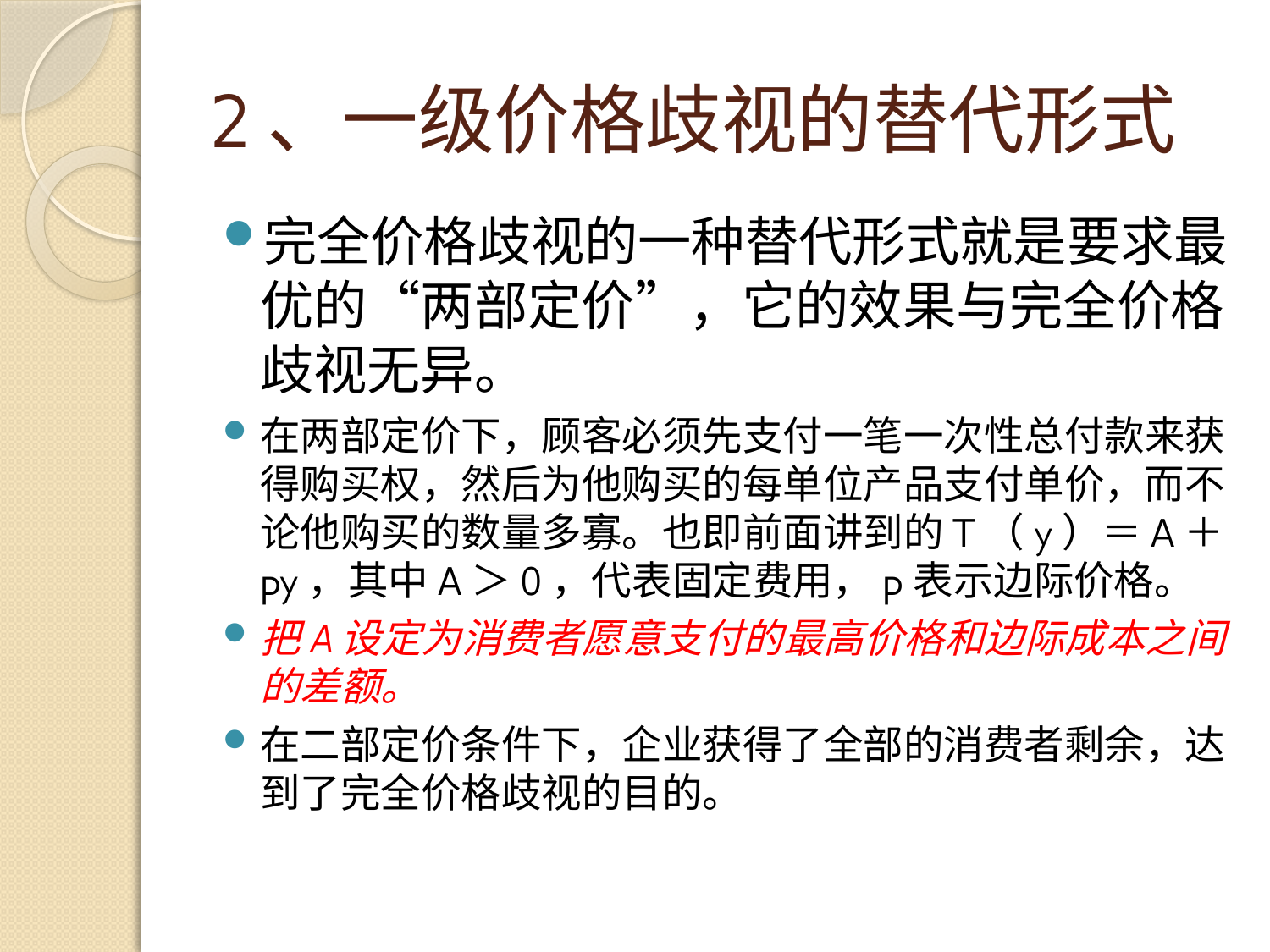

# 2、一级价格歧视的替代形式
完全价格歧视的一种替代形式就是要求最优的“两部定价”，它的效果与完全价格歧视无异。
在两部定价下，顾客必须先支付一笔一次性总付款来获得购买权，然后为他购买的每单位产品支付单价，而不论他购买的数量多寡。也即前面讲到的T（y）＝A＋py，其中A＞0，代表固定费用，p表示边际价格。
把A设定为消费者愿意支付的最高价格和边际成本之间的差额。
在二部定价条件下，企业获得了全部的消费者剩余，达到了完全价格歧视的目的。